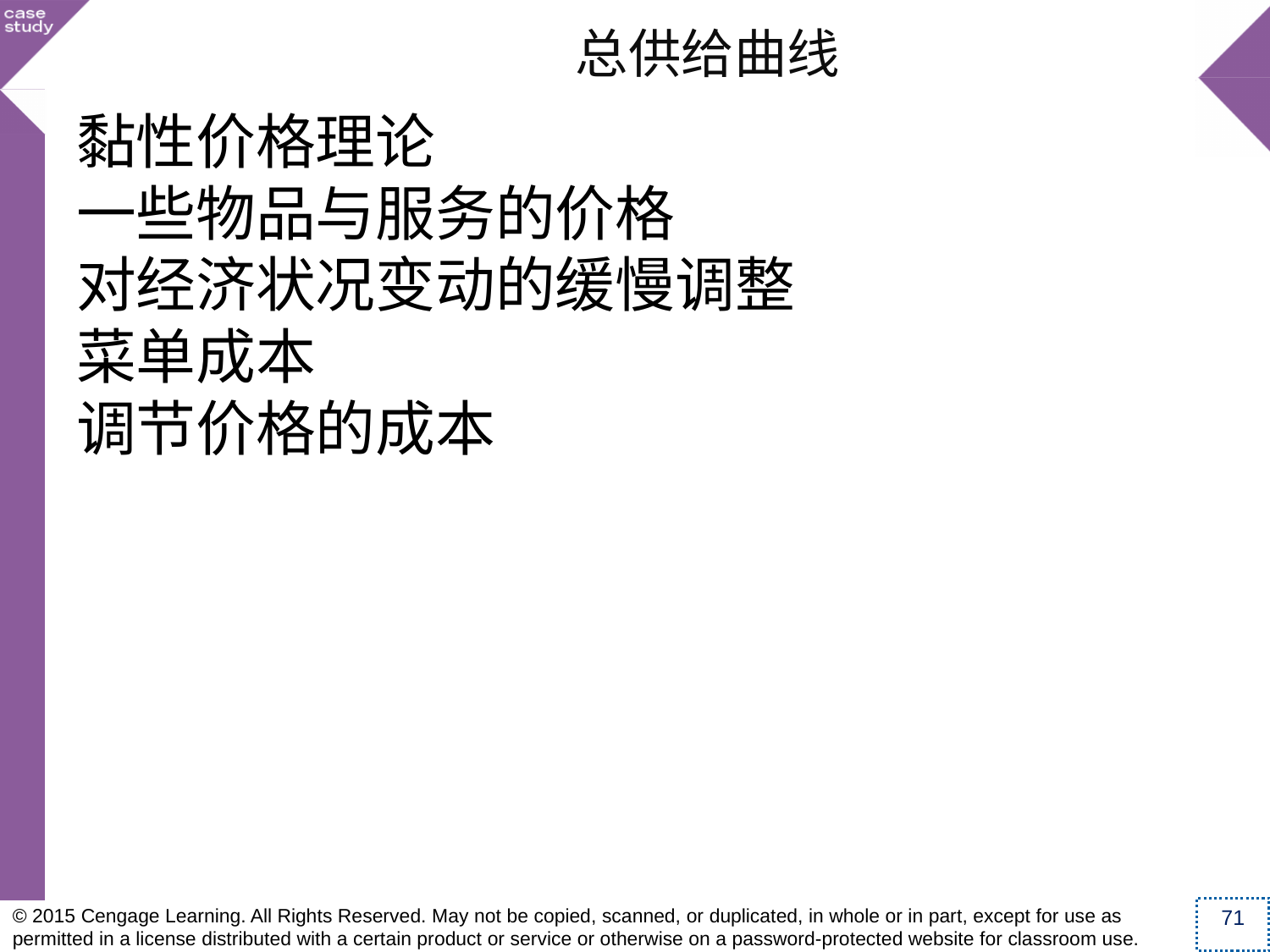

黏性价格理论
一些物品与服务的价格
对经济状况变动的缓慢调整
菜单成本
调节价格的成本
总供给曲线
71
© 2015 Cengage Learning. All Rights Reserved. May not be copied, scanned, or duplicated, in whole or in part, except for use as permitted in a license distributed with a certain product or service or otherwise on a password-protected website for classroom use.